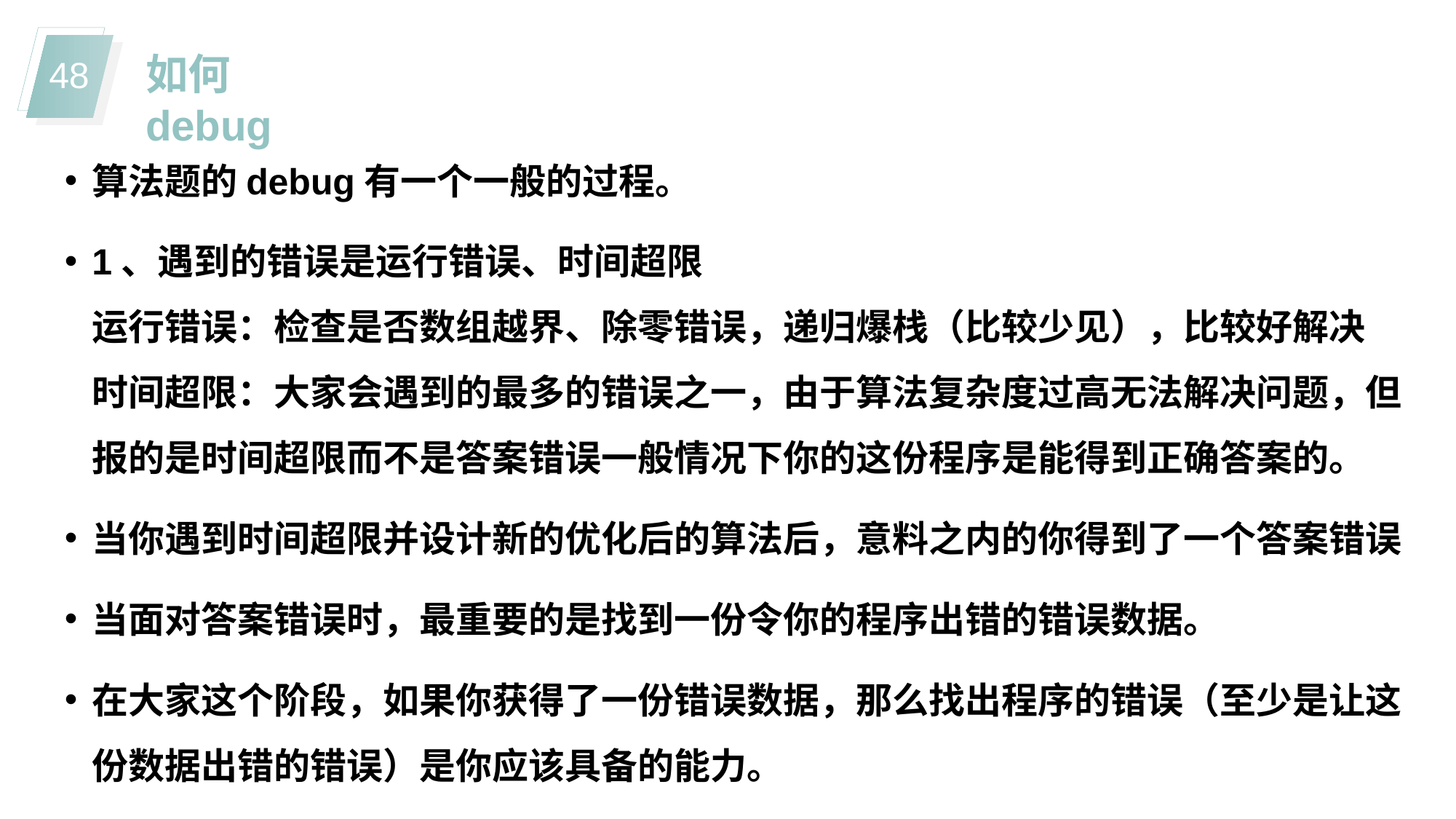

如何debug
算法题的debug有一个一般的过程。
1、遇到的错误是运行错误、时间超限
运行错误：检查是否数组越界、除零错误，递归爆栈（比较少见），比较好解决
时间超限：大家会遇到的最多的错误之一，由于算法复杂度过高无法解决问题，但报的是时间超限而不是答案错误一般情况下你的这份程序是能得到正确答案的。
当你遇到时间超限并设计新的优化后的算法后，意料之内的你得到了一个答案错误
当面对答案错误时，最重要的是找到一份令你的程序出错的错误数据。
在大家这个阶段，如果你获得了一份错误数据，那么找出程序的错误（至少是让这份数据出错的错误）是你应该具备的能力。